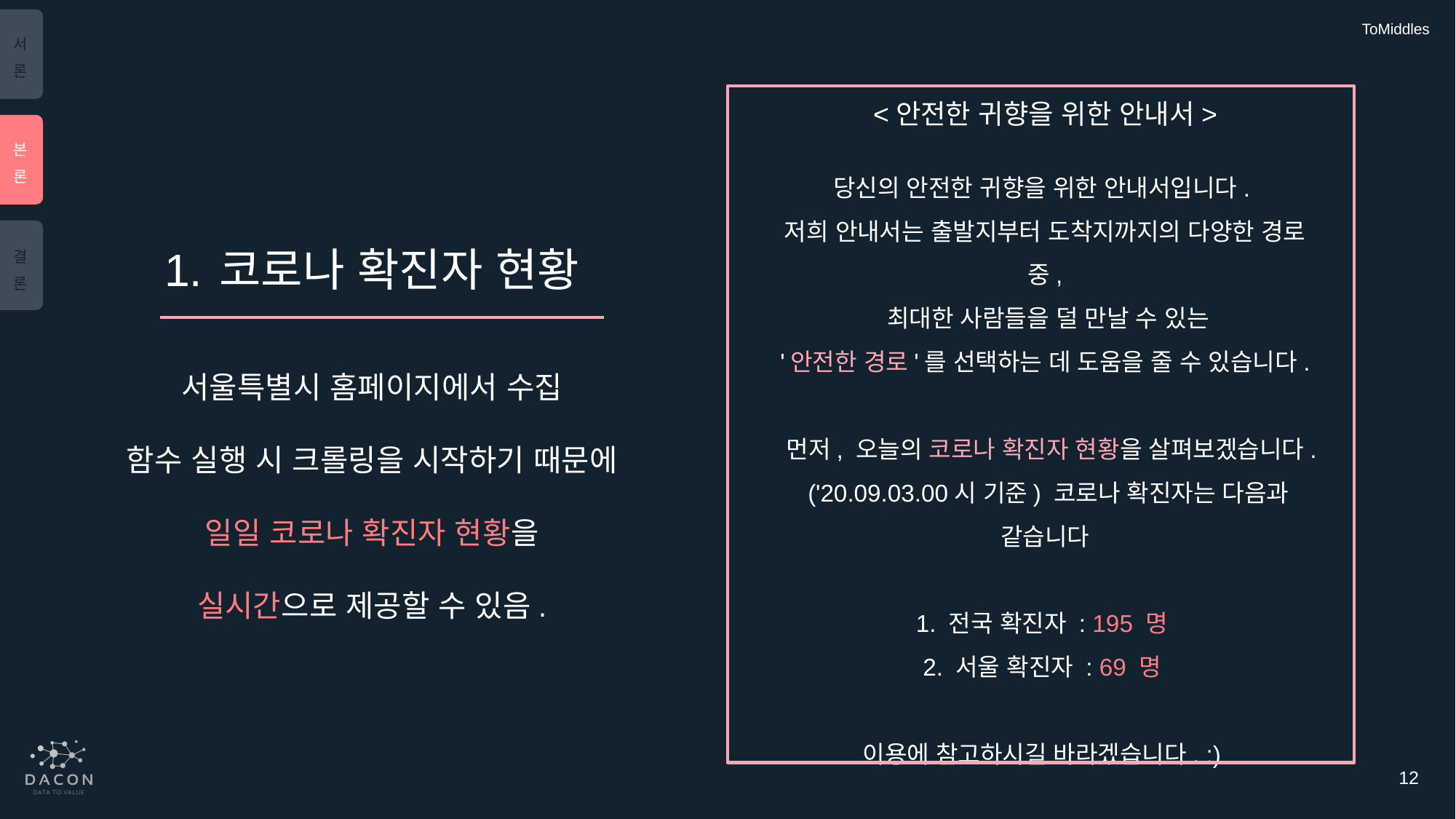

<안전한 귀향을 위한 안내서>

당신의 안전한 귀향을 위한 안내서입니다.
저희 안내서는 출발지부터 도착지까지의 다양한 경로 중,
 최대한 사람들을 덜 만날 수 있는
'안전한 경로'를 선택하는 데 도움을 줄 수 있습니다.

 먼저, 오늘의 코로나 확진자 현황을 살펴보겠습니다.
 ('20.09.03.00시 기준) 코로나 확진자는 다음과 같습니다

1. 전국 확진자 : 195 명
2. 서울 확진자 : 69 명

이용에 참고하시길 바라겠습니다. :)
코로나 확진자 현황

서울특별시 홈페이지에서 수집
함수 실행 시 크롤링을 시작하기 때문에
일일 코로나 확진자 현황을
실시간으로 제공할 수 있음.
12